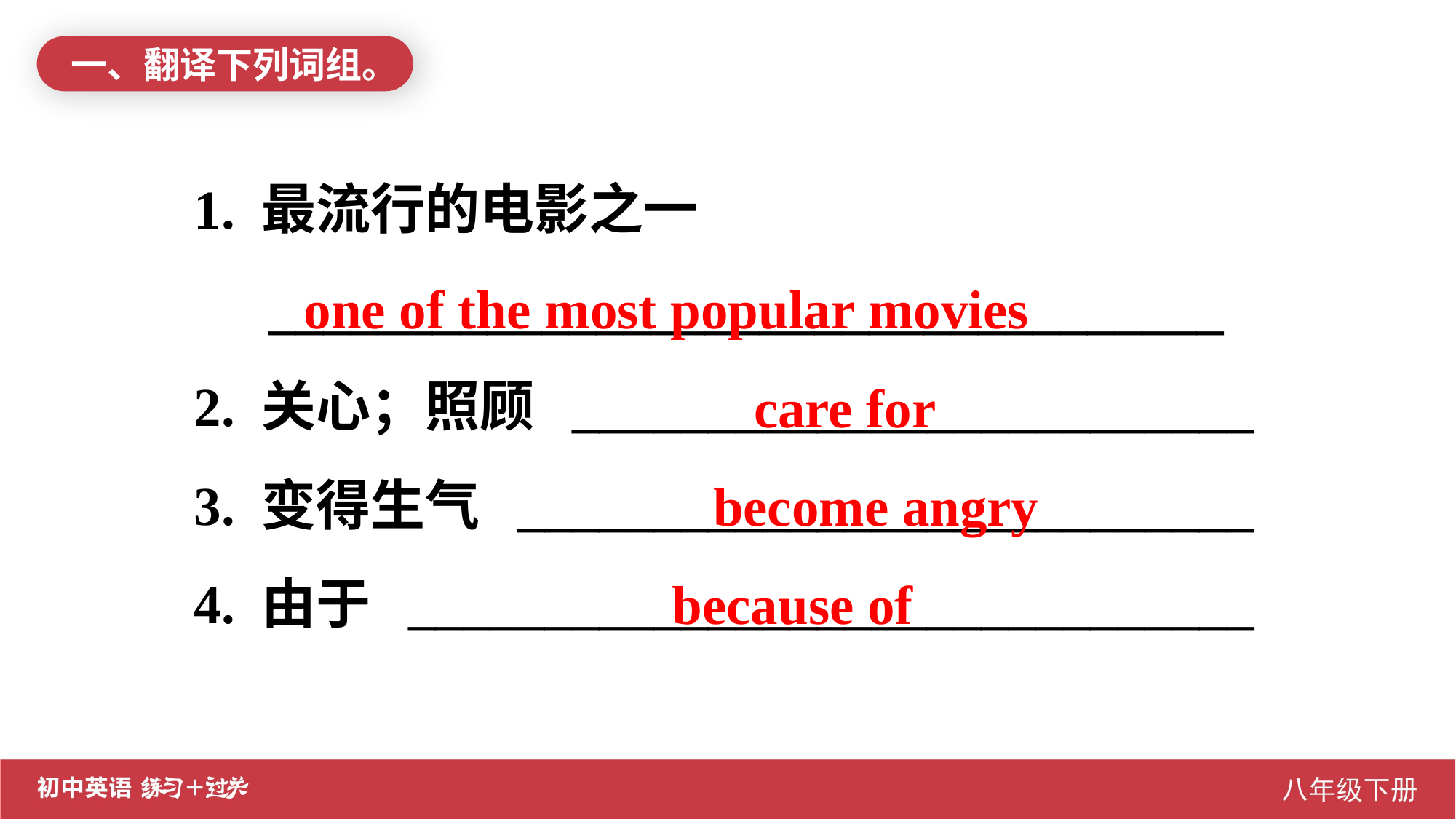

一、翻译下列词组。
1. 最流行的电影之一
     ___________________________________
2. 关心；照顾  _________________________
3. 变得生气  ___________________________
4. 由于  _______________________________
 one of the most popular movies
                                  care for
                               become angry
                            because of